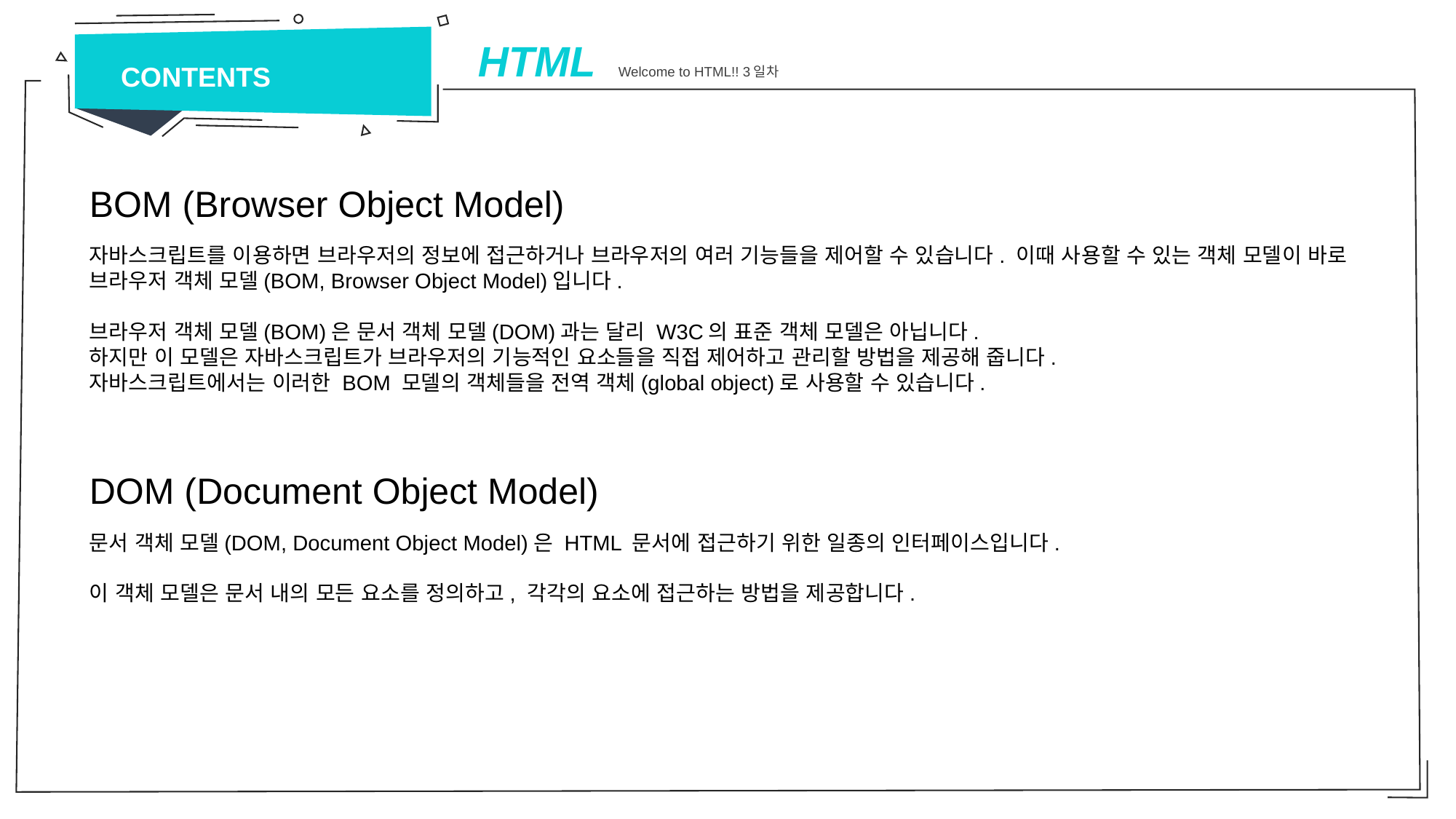

HTML  Welcome to HTML!! 3일차

CONTENTS

BOM (Browser Object Model)
자바스크립트를 이용하면 브라우저의 정보에 접근하거나 브라우저의 여러 기능들을 제어할 수 있습니다. 이때 사용할 수 있는 객체 모델이 바로 브라우저 객체 모델(BOM, Browser Object Model)입니다.

브라우저 객체 모델(BOM)은 문서 객체 모델(DOM)과는 달리 W3C의 표준 객체 모델은 아닙니다.
하지만 이 모델은 자바스크립트가 브라우저의 기능적인 요소들을 직접 제어하고 관리할 방법을 제공해 줍니다.
자바스크립트에서는 이러한 BOM 모델의 객체들을 전역 객체(global object)로 사용할 수 있습니다.
DOM (Document Object Model)
문서 객체 모델(DOM, Document Object Model)은 HTML 문서에 접근하기 위한 일종의 인터페이스입니다.

이 객체 모델은 문서 내의 모든 요소를 정의하고, 각각의 요소에 접근하는 방법을 제공합니다.